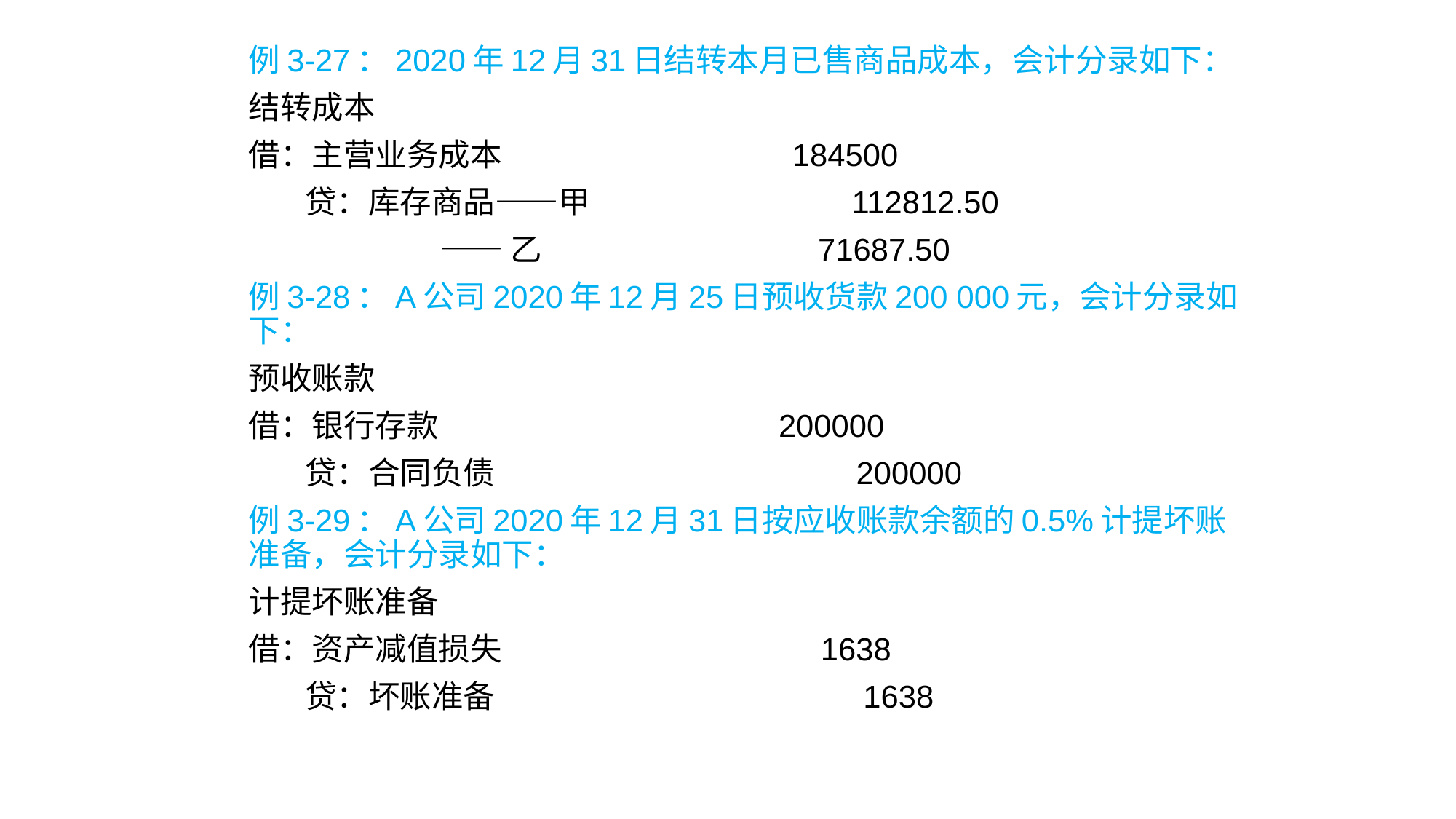

例3-27：2020年12月31日结转本月已售商品成本，会计分录如下：
结转成本
借：主营业务成本                                        184500
       贷：库存商品——甲                                    112812.50
                           ——乙                                      71687.50
例3-28：A公司2020年12月25日预收货款200 000元，会计分录如下：
预收账款
借：银行存款                                               200000
       贷：合同负债                                                  200000
例3-29：A公司2020年12月31日按应收账款余额的0.5%计提坏账准备，会计分录如下：
计提坏账准备
借：资产减值损失                                            1638
       贷：坏账准备                                                   1638